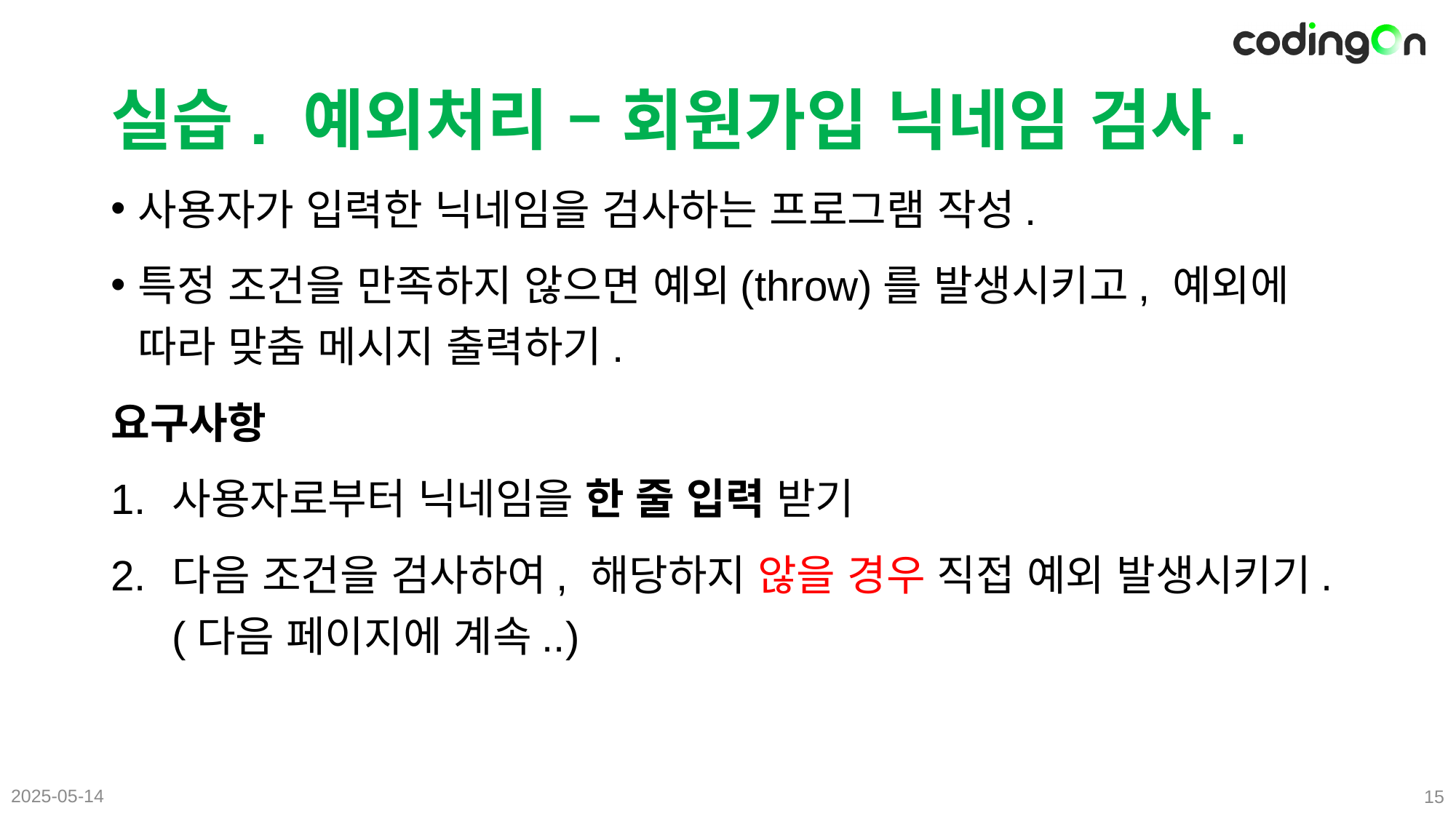

# 실습. 예외처리 – 회원가입 닉네임 검사.
사용자가 입력한 닉네임을 검사하는 프로그램 작성.
특정 조건을 만족하지 않으면 예외(throw)를 발생시키고, 예외에 따라 맞춤 메시지 출력하기.
요구사항
사용자로부터 닉네임을 한 줄 입력 받기
다음 조건을 검사하여, 해당하지 않을 경우 직접 예외 발생시키기.
(다음 페이지에 계속..)
2025-05-14
15